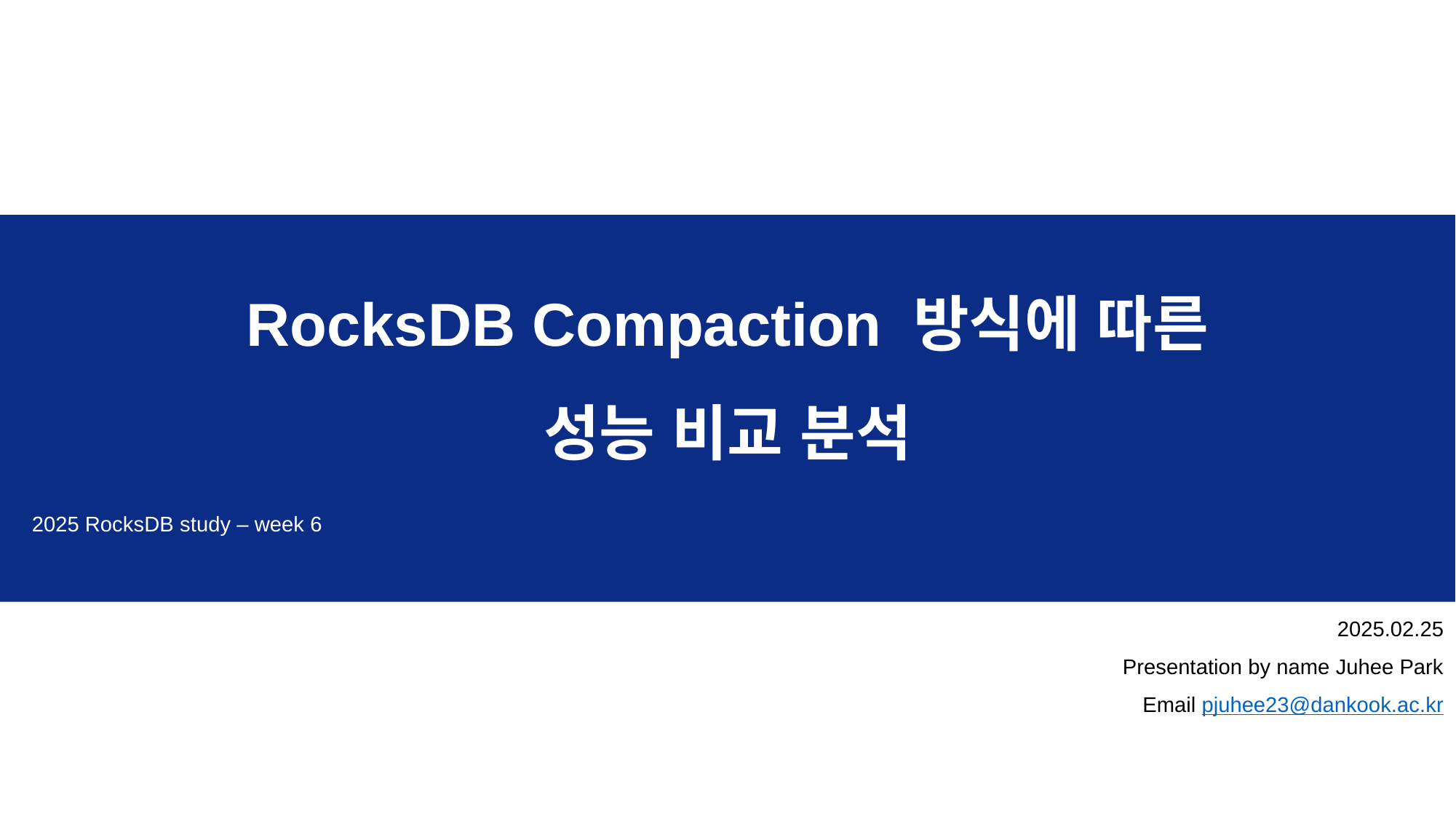

# RocksDB Compaction 방식에 따른 성능 비교 분석
2025 RocksDB study – week 6
2025.02.25
Presentation by name Juhee Park
Email pjuhee23@dankook.ac.kr